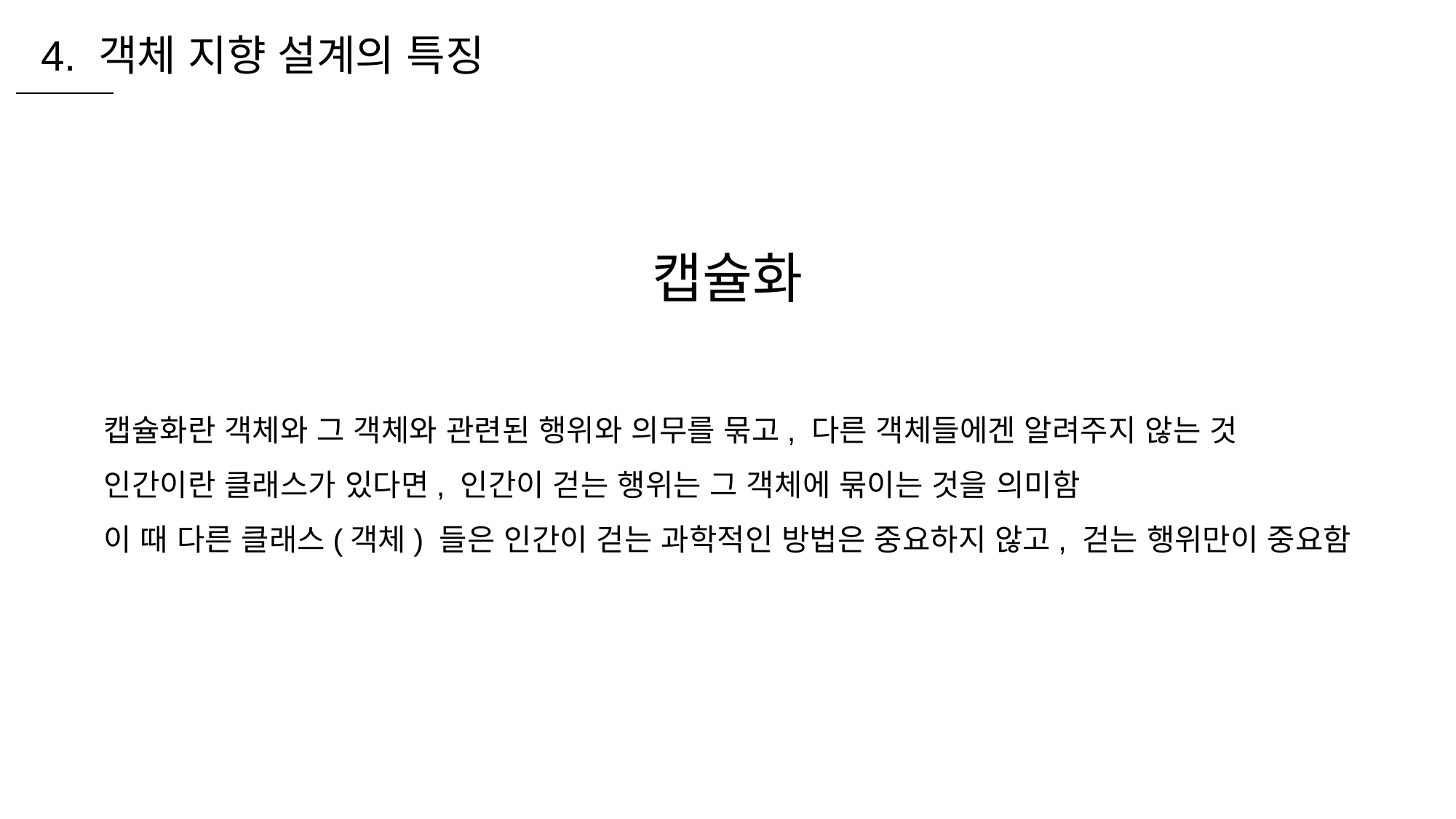

4. 객체 지향 설계의 특징
캡슐화
캡슐화란 객체와 그 객체와 관련된 행위와 의무를 묶고, 다른 객체들에겐 알려주지 않는 것
인간이란 클래스가 있다면, 인간이 걷는 행위는 그 객체에 묶이는 것을 의미함
이 때 다른 클래스(객체) 들은 인간이 걷는 과학적인 방법은 중요하지 않고, 걷는 행위만이 중요함